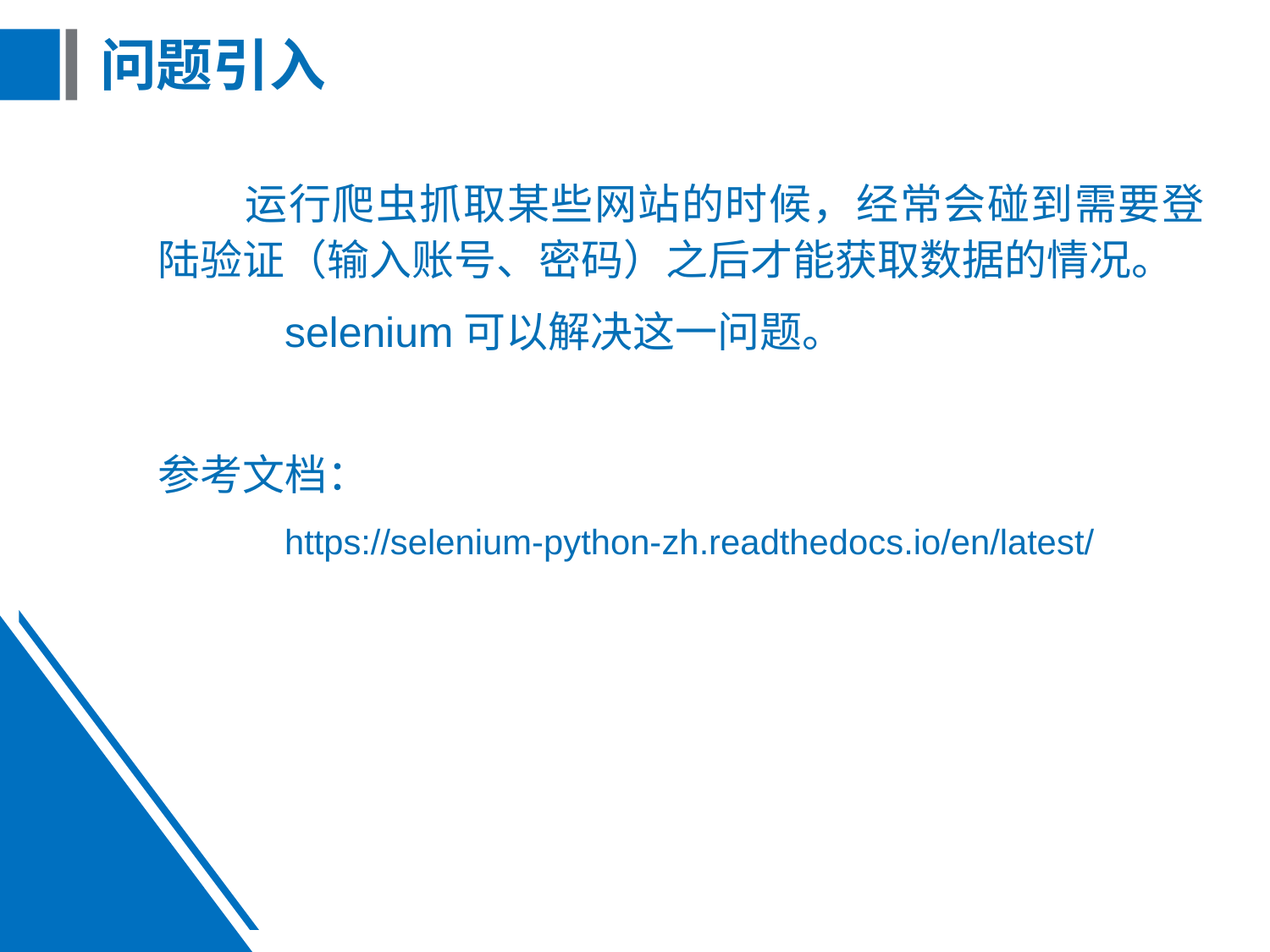

# 问题引入
       运行爬虫抓取某些网站的时候，经常会碰到需要登陆验证（输入账号、密码）之后才能获取数据的情况。
	selenium可以解决这一问题。

参考文档：
	https://selenium-python-zh.readthedocs.io/en/latest/

2